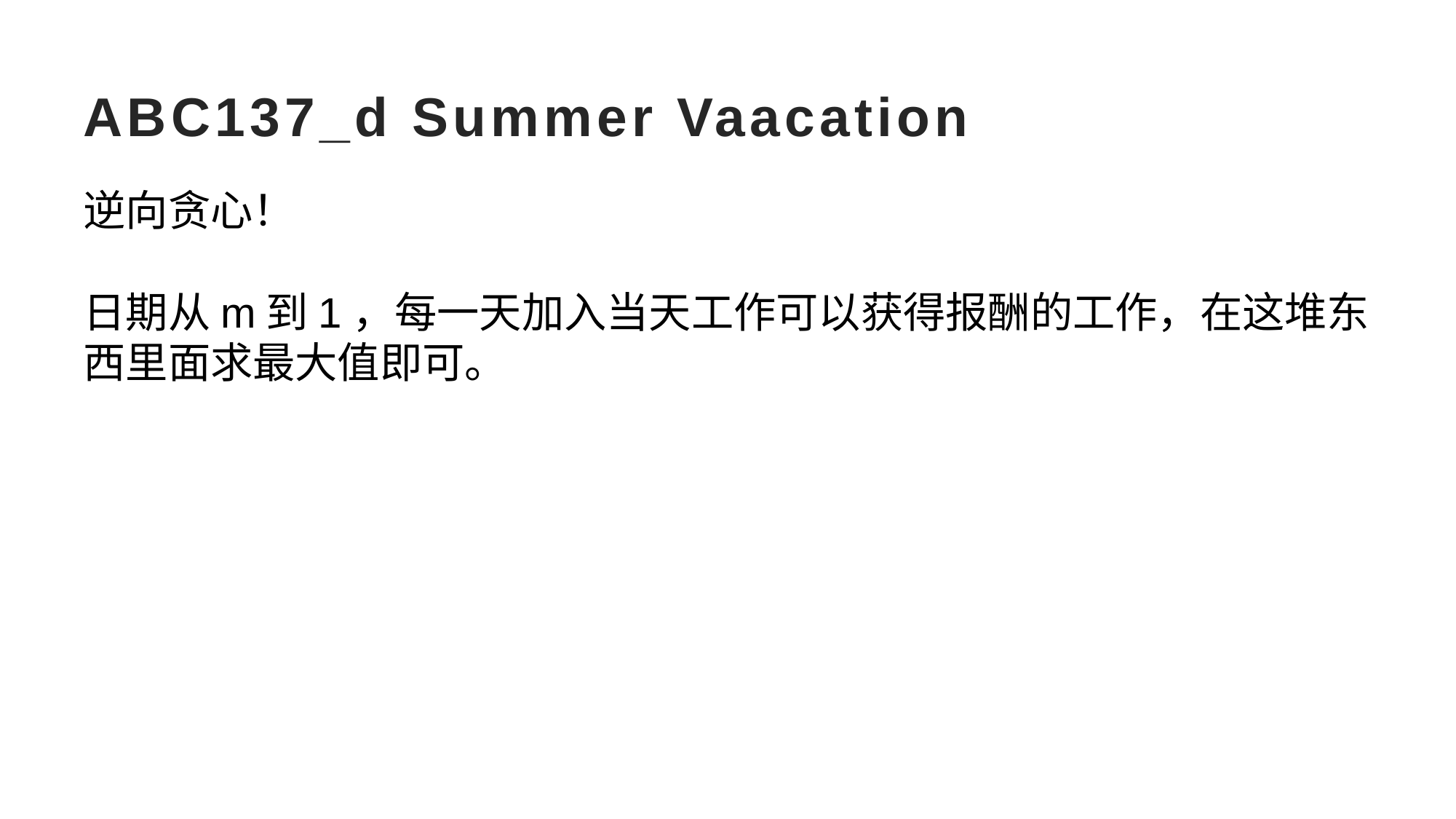

逆向贪心！

日期从m到1，每一天加入当天工作可以获得报酬的工作，在这堆东西里面求最大值即可。
# ABC137_d Summer Vaacation